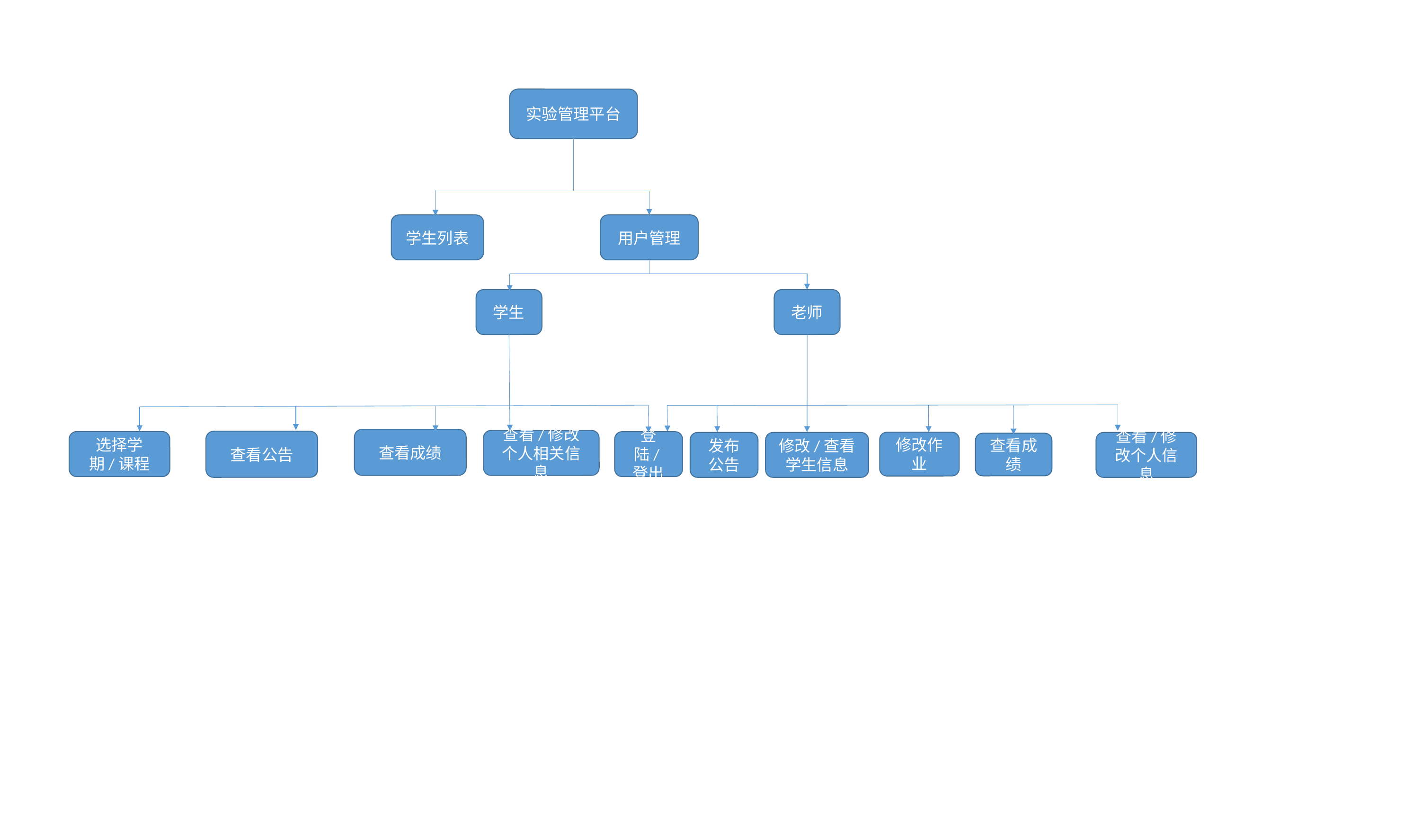

实验管理平台
学生列表
用户管理
学生
老师
查看成绩
查看/修改个人相关信息
查看公告
选择学期/课程
登陆/登出
修改作业
发布公告
修改/查看学生信息
查看/修改个人信息
查看成绩